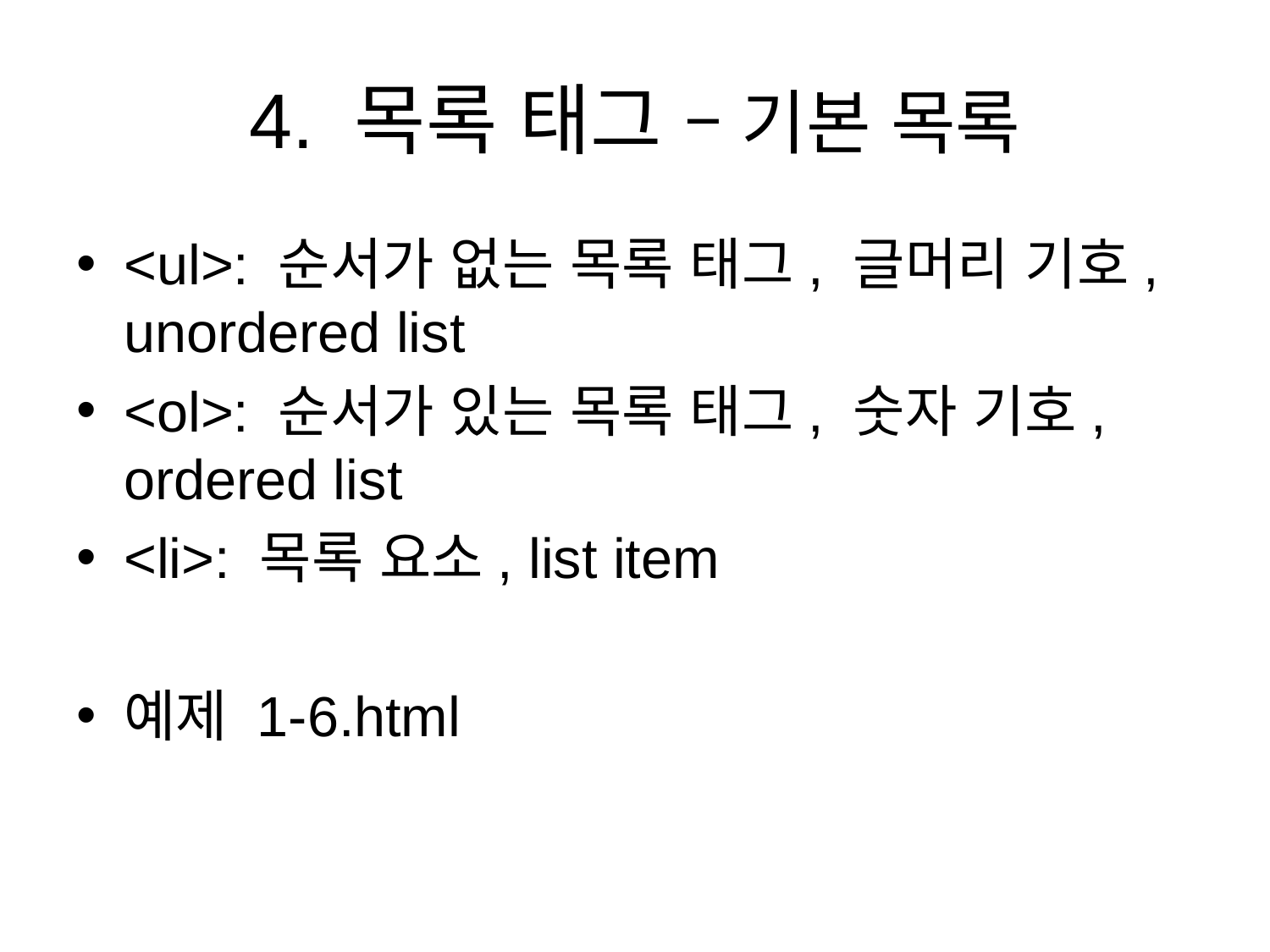

# 4. 목록 태그 – 기본 목록
<ul>: 순서가 없는 목록 태그, 글머리 기호, unordered list
<ol>: 순서가 있는 목록 태그, 숫자 기호, ordered list
<li>: 목록 요소, list item

예제 1-6.html